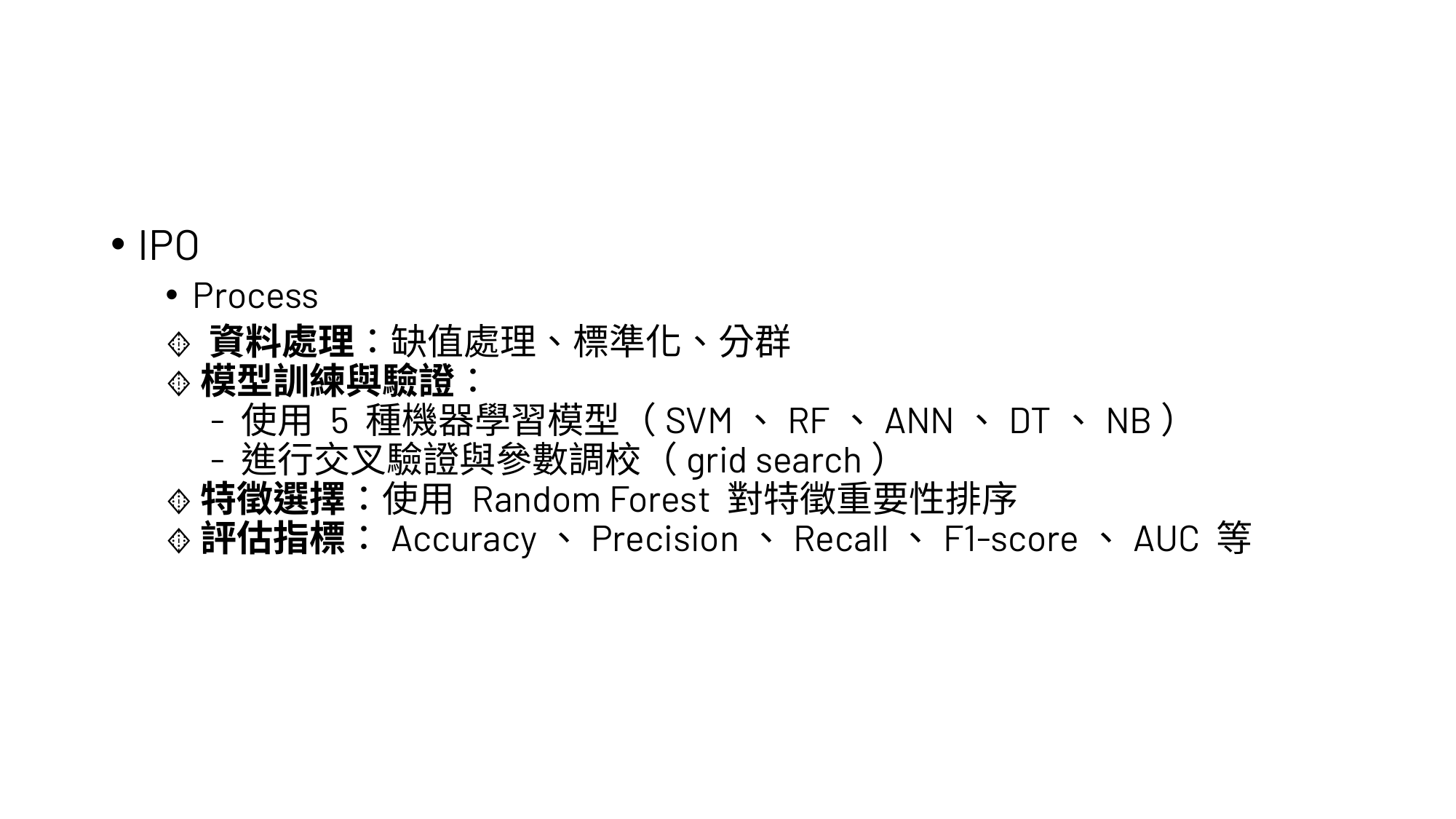

#
IPO
Process
🔸 資料處理：缺值處理、標準化、分群
🔸 模型訓練與驗證：
 - 使用 5 種機器學習模型（SVM、RF、ANN、DT、NB）
 - 進行交叉驗證與參數調校（grid search）
🔸 特徵選擇：使用 Random Forest 對特徵重要性排序
🔸 評估指標：Accuracy、Precision、Recall、F1-score、AUC 等